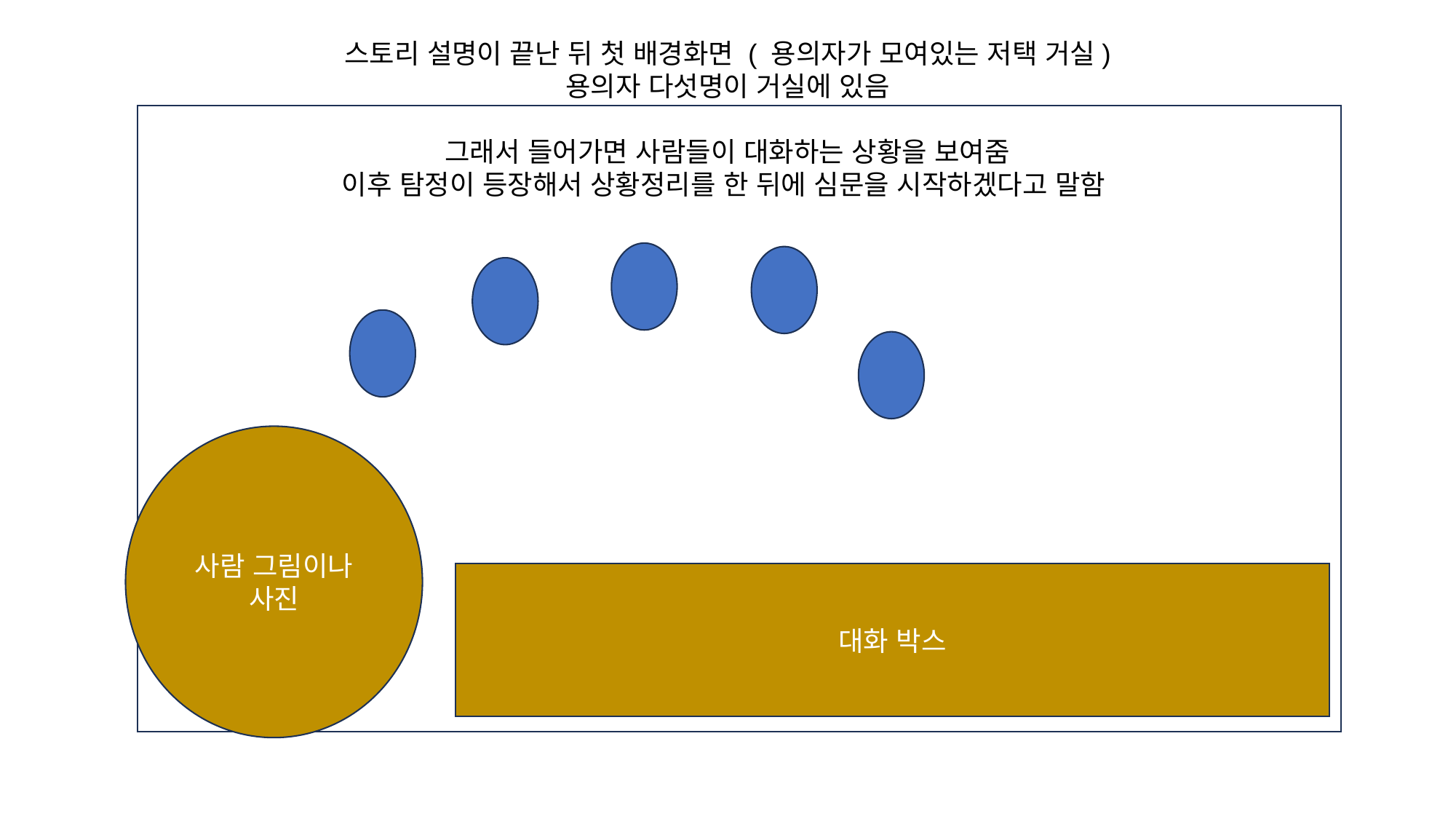

스토리 설명이 끝난 뒤 첫 배경화면 ( 용의자가 모여있는 저택 거실)
용의자 다섯명이 거실에 있음

그래서 들어가면 사람들이 대화하는 상황을 보여줌
이후 탐정이 등장해서 상황정리를 한 뒤에 심문을 시작하겠다고 말함

사람 그림이나 사진
대화 박스